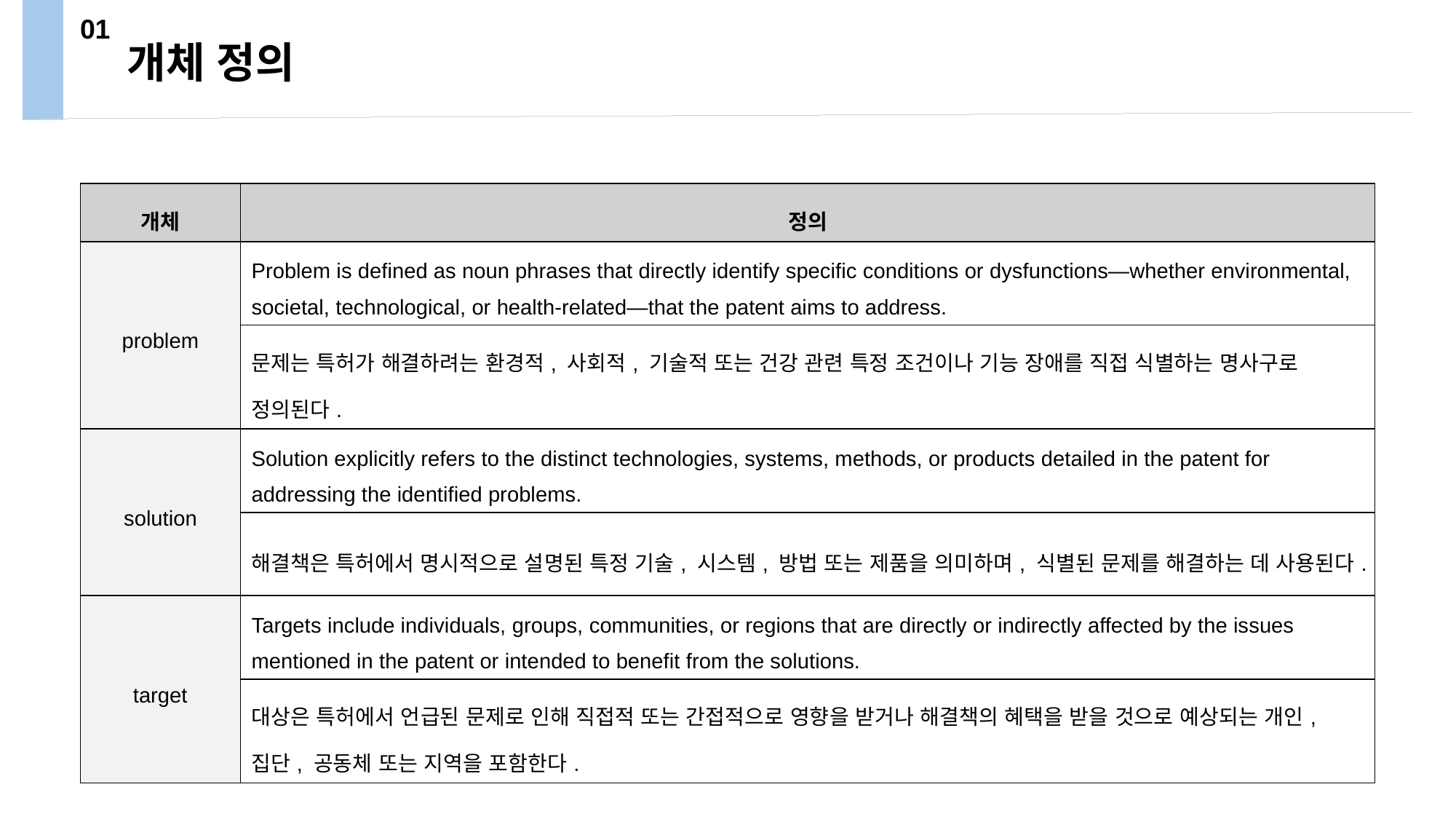

01
개체 정의
| 개체 | 정의 |
| --- | --- |
| problem | Problem is defined as noun phrases that directly identify specific conditions or dysfunctions—whether environmental, societal, technological, or health-related—that the patent aims to address. |
|  | 문제는 특허가 해결하려는 환경적, 사회적, 기술적 또는 건강 관련 특정 조건이나 기능 장애를 직접 식별하는 명사구로 정의된다. |
| solution | Solution explicitly refers to the distinct technologies, systems, methods, or products detailed in the patent for addressing the identified problems. |
|  | 해결책은 특허에서 명시적으로 설명된 특정 기술, 시스템, 방법 또는 제품을 의미하며, 식별된 문제를 해결하는 데 사용된다. |
| target | Targets include individuals, groups, communities, or regions that are directly or indirectly affected by the issues mentioned in the patent or intended to benefit from the solutions. |
|  | 대상은 특허에서 언급된 문제로 인해 직접적 또는 간접적으로 영향을 받거나 해결책의 혜택을 받을 것으로 예상되는 개인, 집단, 공동체 또는 지역을 포함한다. |